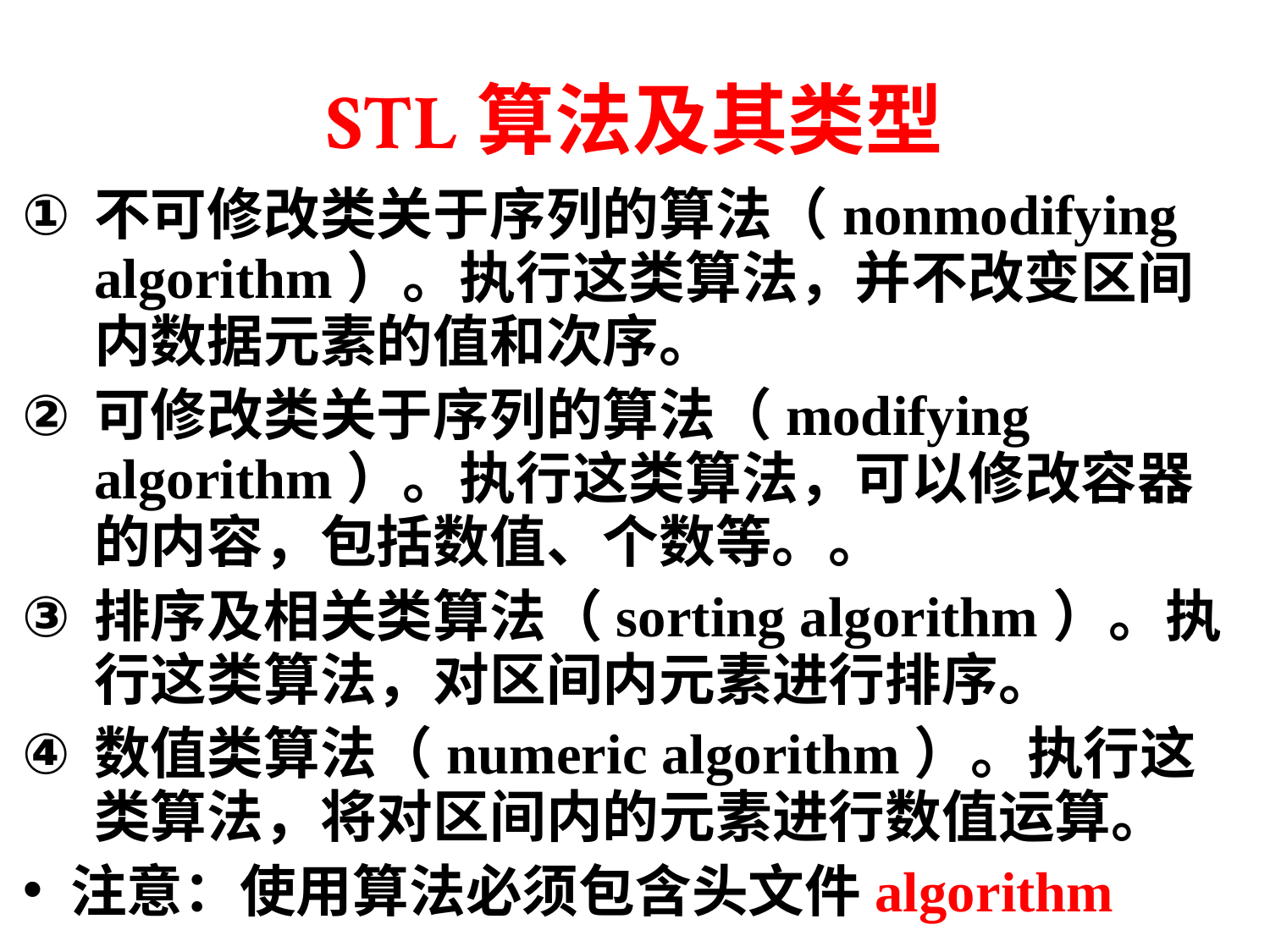

# STL算法及其类型
不可修改类关于序列的算法（nonmodifying algorithm）。执行这类算法，并不改变区间内数据元素的值和次序。
可修改类关于序列的算法（modifying algorithm）。执行这类算法，可以修改容器的内容，包括数值、个数等。。
排序及相关类算法（sorting algorithm）。执行这类算法，对区间内元素进行排序。
数值类算法（numeric algorithm）。执行这类算法，将对区间内的元素进行数值运算。
注意：使用算法必须包含头文件algorithm